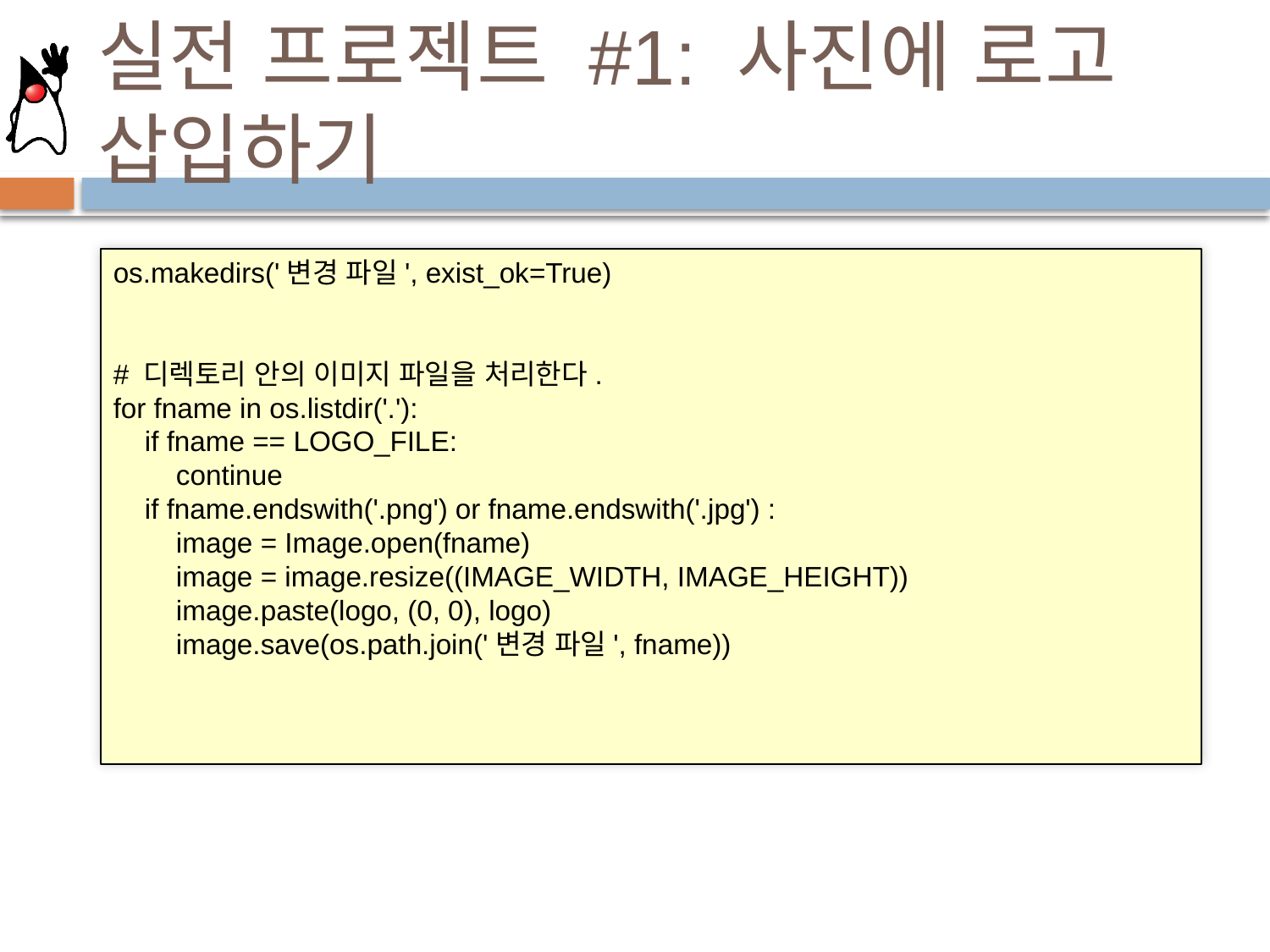

# 실전 프로젝트 #1: 사진에 로고 삽입하기
os.makedirs('변경 파일', exist_ok=True)

# 디렉토리 안의 이미지 파일을 처리한다.
for fname in os.listdir('.'):
    if fname == LOGO_FILE:
        continue
    if fname.endswith('.png') or fname.endswith('.jpg') :
        image = Image.open(fname)
        image = image.resize((IMAGE_WIDTH, IMAGE_HEIGHT))
        image.paste(logo, (0, 0), logo)
        image.save(os.path.join('변경 파일', fname))